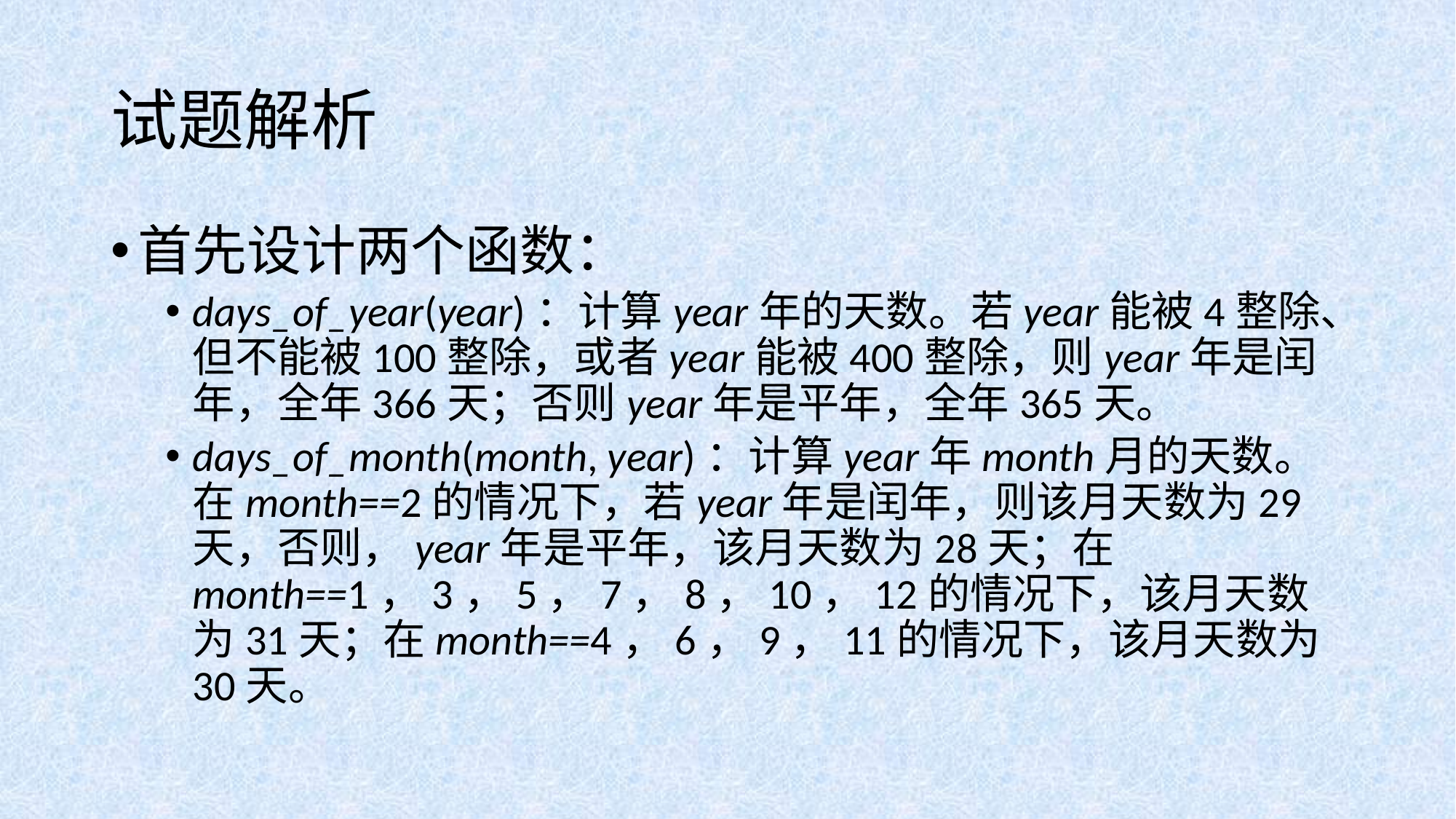

# 试题解析
首先设计两个函数：
days_of_year(year)：计算year年的天数。若year能被4整除、但不能被100整除，或者year能被400整除，则year年是闰年，全年366天；否则year年是平年，全年365天。
days_of_month(month, year)：计算year年month月的天数。在month==2的情况下，若year年是闰年，则该月天数为29天，否则，year年是平年，该月天数为28天；在month==1，3，5，7，8，10，12的情况下，该月天数为31天；在month==4，6，9，11的情况下，该月天数为30天。